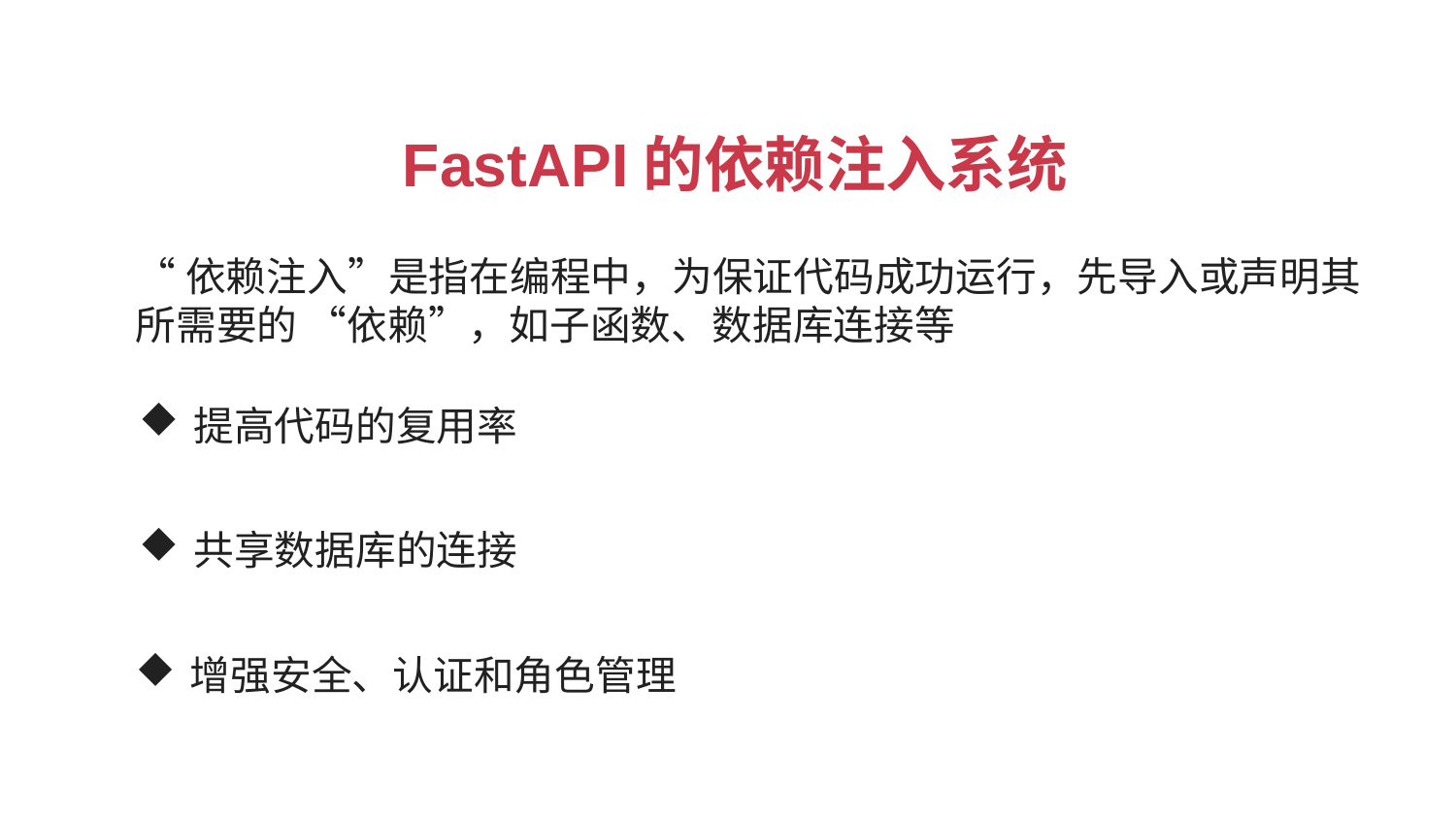

FastAPI的依赖注入系统
“依赖注入”是指在编程中，为保证代码成功运行，先导入或声明其所需要的 “依赖”，如子函数、数据库连接等
提高代码的复用率
共享数据库的连接
增强安全、认证和角色管理